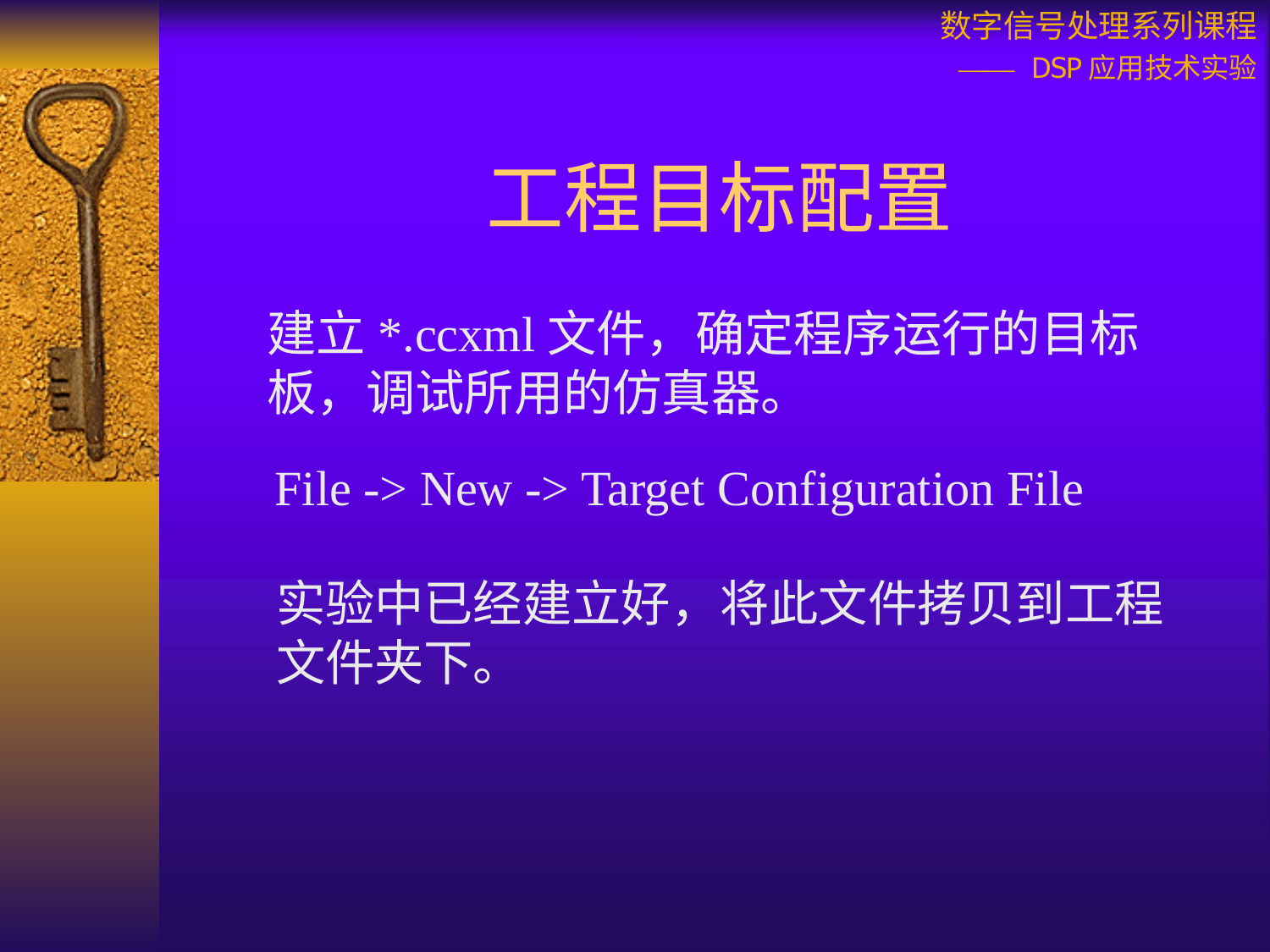

# 工程目标配置
建立*.ccxml文件，确定程序运行的目标板，调试所用的仿真器。
File -> New -> Target Configuration File
实验中已经建立好，将此文件拷贝到工程文件夹下。